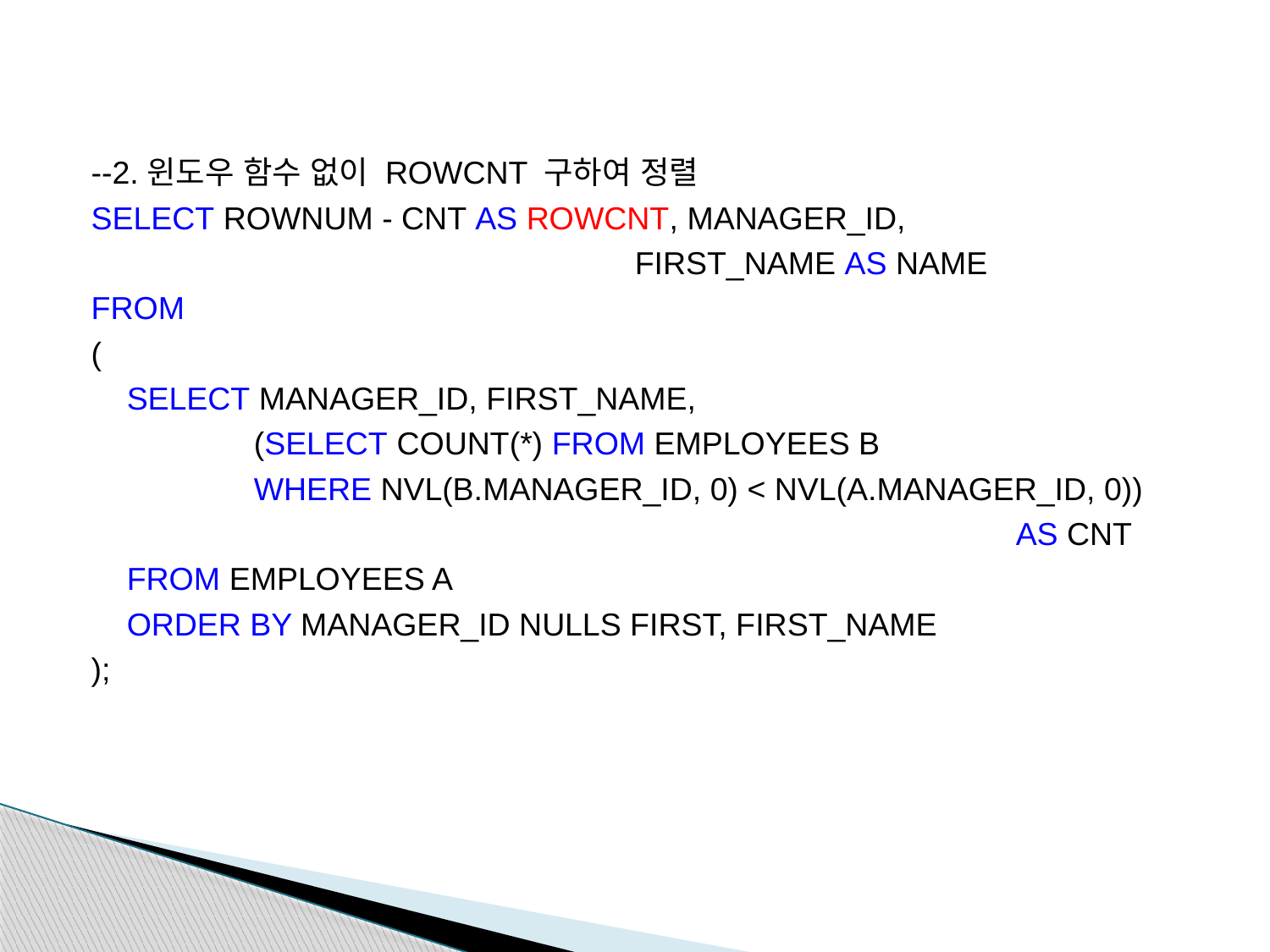

--2.윈도우 함수 없이 ROWCNT 구하여 정렬
SELECT ROWNUM - CNT AS ROWCNT, MANAGER_ID,
					FIRST_NAME AS NAME
FROM
(
    SELECT MANAGER_ID, FIRST_NAME,
		(SELECT COUNT(*) FROM EMPLOYEES B
		WHERE NVL(B.MANAGER_ID, 0) < NVL(A.MANAGER_ID, 0))
								AS CNT
    FROM EMPLOYEES A
    ORDER BY MANAGER_ID NULLS FIRST, FIRST_NAME
);